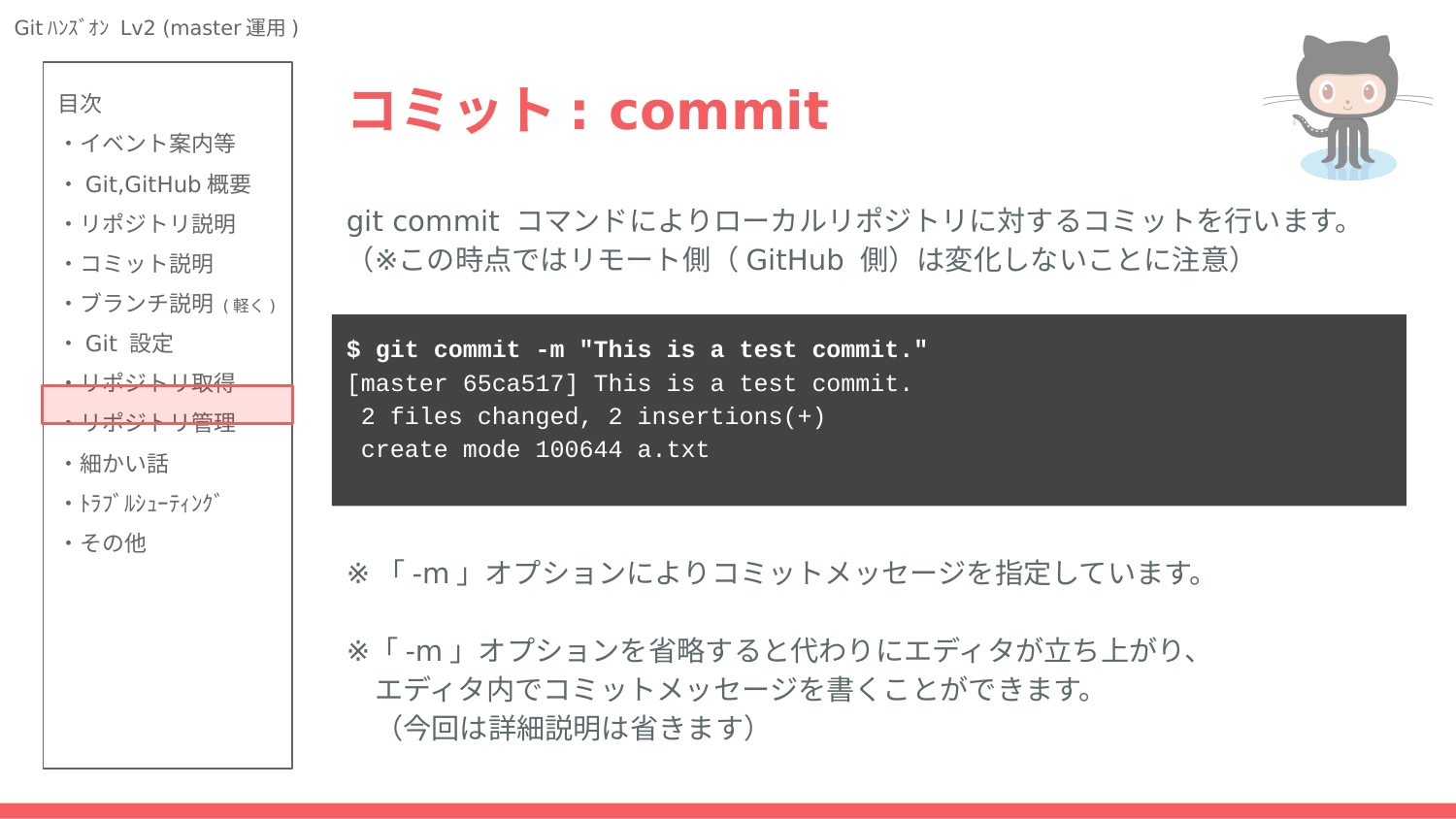

# コミット: commit
git commit コマンドによりローカルリポジトリに対するコミットを行います。
（※この時点ではリモート側（GitHub 側）は変化しないことに注意）
$ git commit -m "This is a test commit."
[master 65ca517] This is a test commit.
 2 files changed, 2 insertions(+)
 create mode 100644 a.txt

※「-m」オプションによりコミットメッセージを指定しています。
※「-m」オプションを省略すると代わりにエディタが立ち上がり、
　エディタ内でコミットメッセージを書くことができます。
　（今回は詳細説明は省きます）